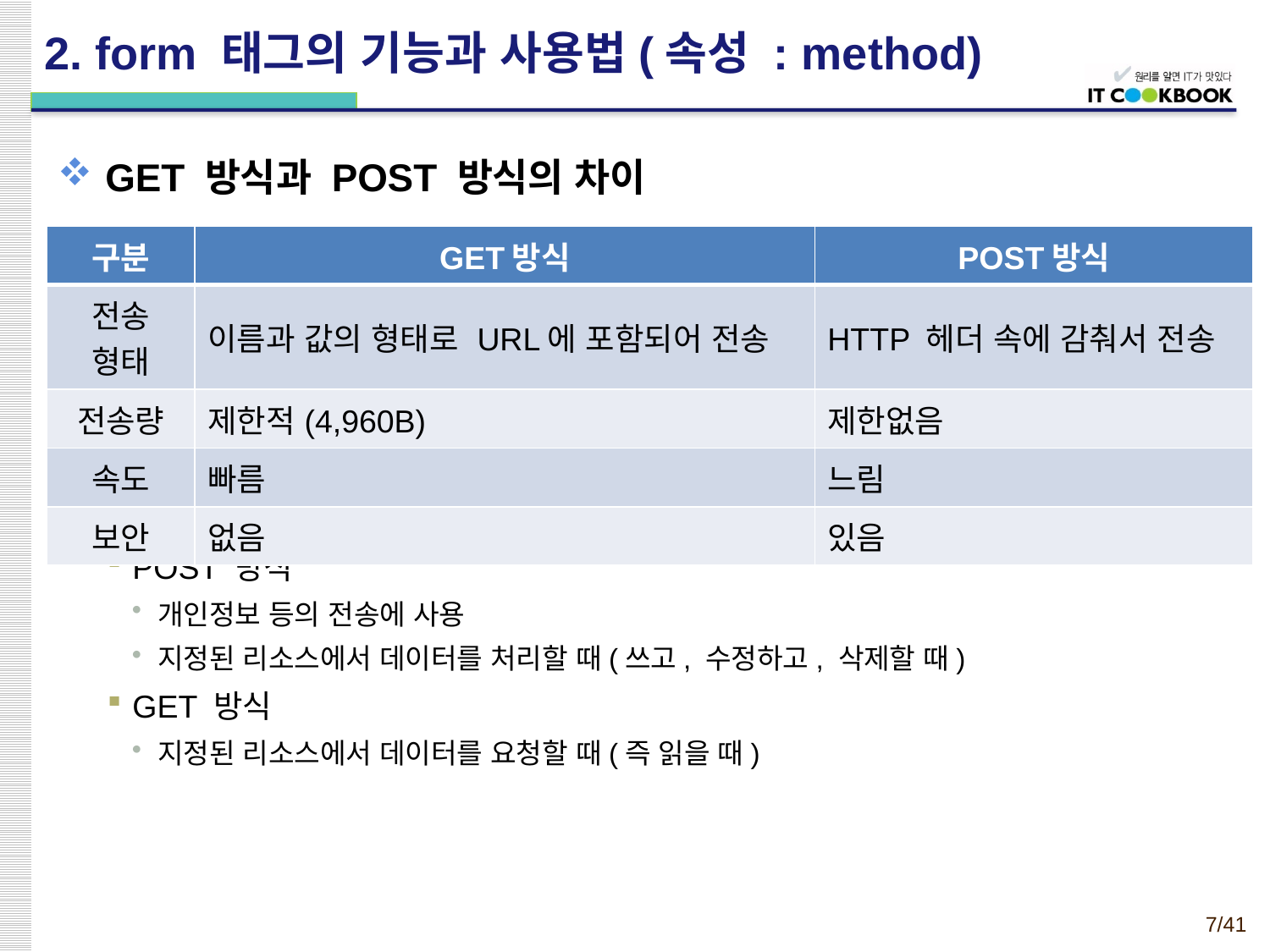

# 2. form 태그의 기능과 사용법(속성 : method)
GET 방식과 POST 방식의 차이

POST 방식
개인정보 등의 전송에 사용
지정된 리소스에서 데이터를 처리할 때(쓰고, 수정하고, 삭제할 때)
GET 방식
지정된 리소스에서 데이터를 요청할 때(즉 읽을 때)

| 구분 | GET방식 | POST방식 |
| --- | --- | --- |
| 전송 형태 | 이름과 값의 형태로 URL에 포함되어 전송 | HTTP 헤더 속에 감춰서 전송 |
| 전송량 | 제한적(4,960B) | 제한없음 |
| 속도 | 빠름 | 느림 |
| 보안 | 없음 | 있음 |